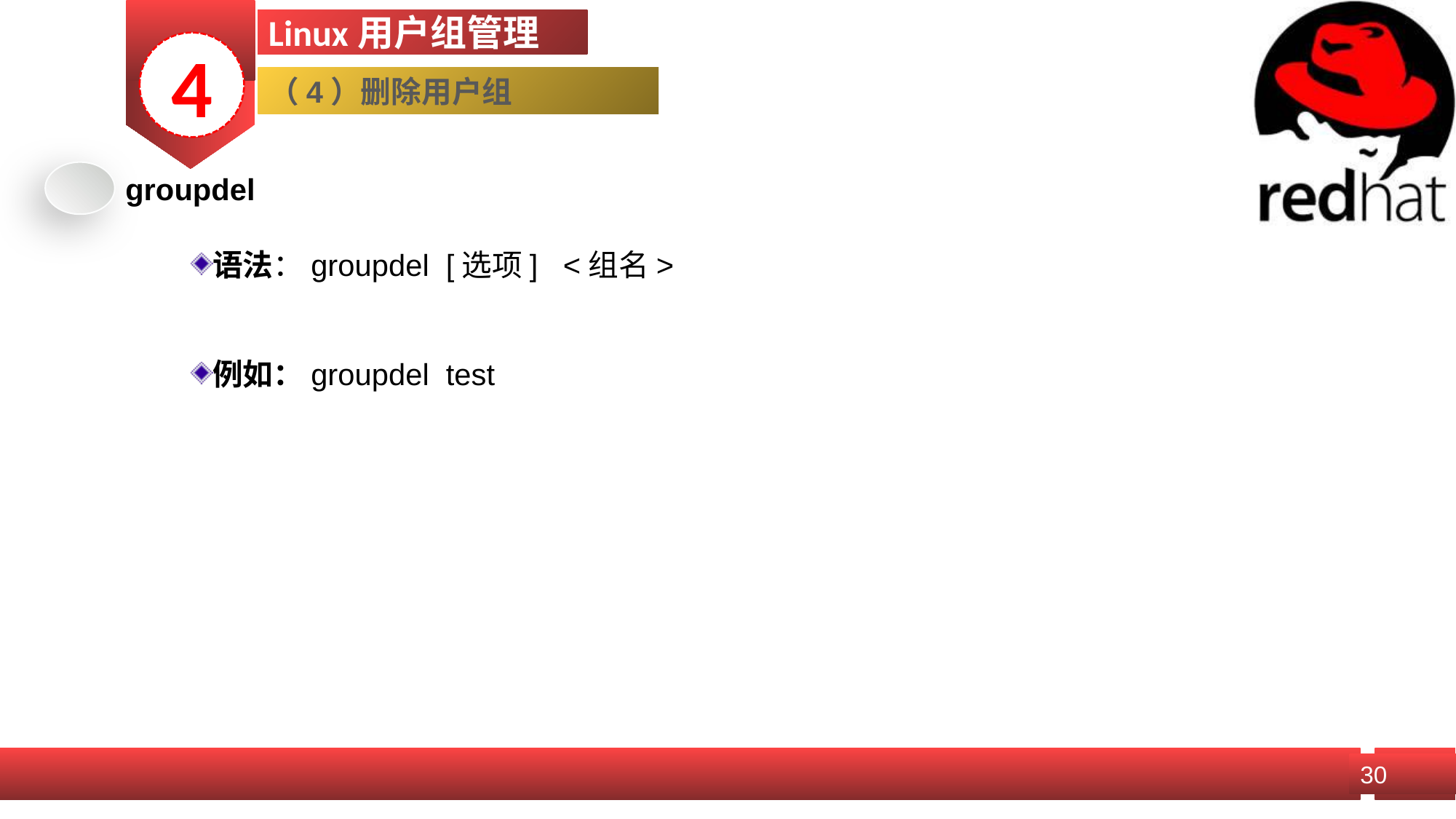

Linux用户组管理
4
（4）删除用户组

groupdel
语法：groupdel  [选项]   <组名>

例如：groupdel  test